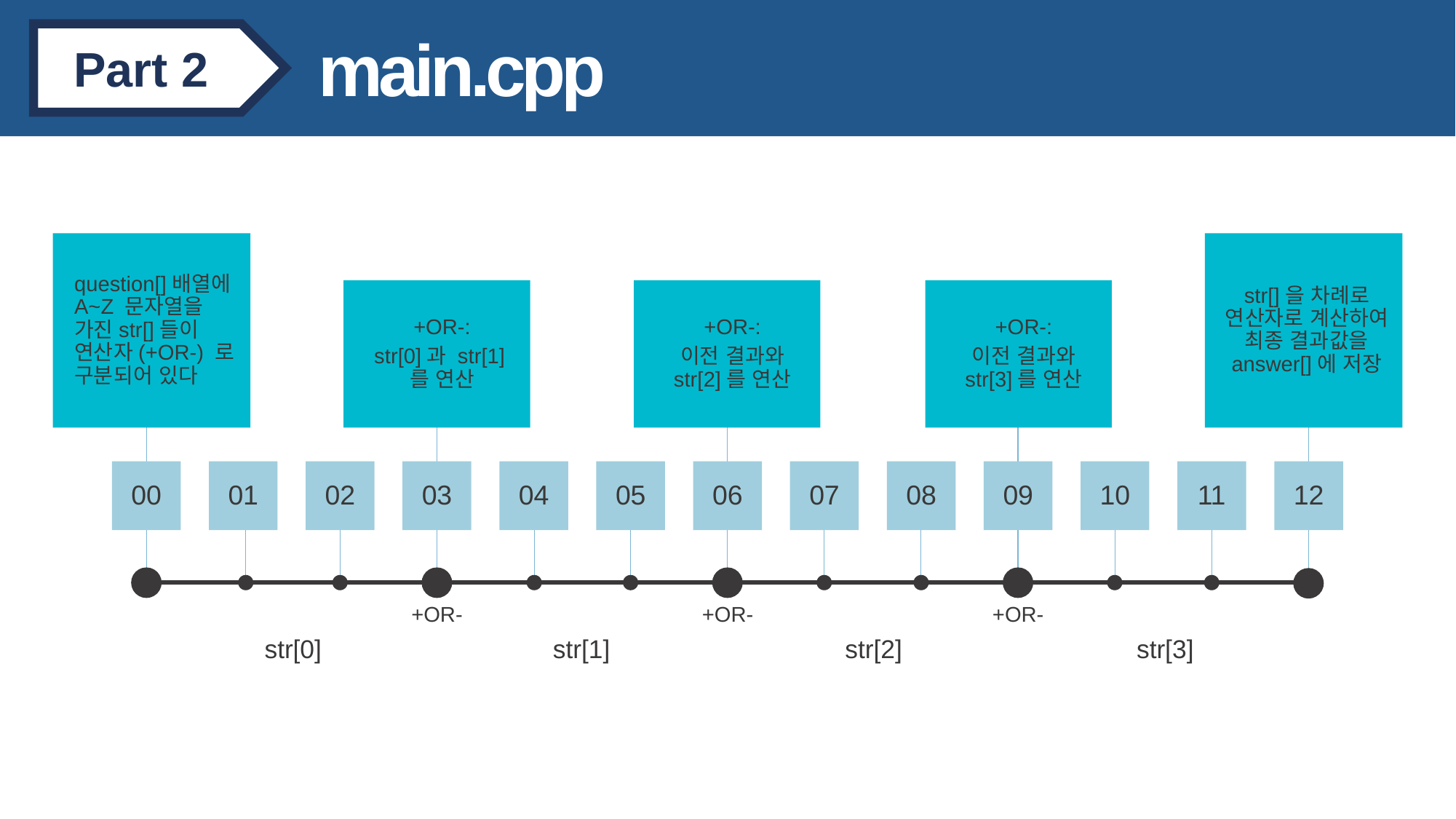

main.cpp

Part 2
question[]배열에 A~Z 문자열을 가진str[]들이 연산자(+OR-) 로 구분되어 있다
str[]을 차례로 연산자로 계산하여 최종 결과값을 answer[]에 저장
+OR-:
str[0]과 str[1]를 연산
+OR-:
이전 결과와 str[2]를 연산
+OR-:
이전 결과와 str[3]를 연산

00
01
02
03
04
05
06
07
08
09
10
11
12

+OR-
+OR-
+OR-

str[0]
str[1]
str[2]
str[3]